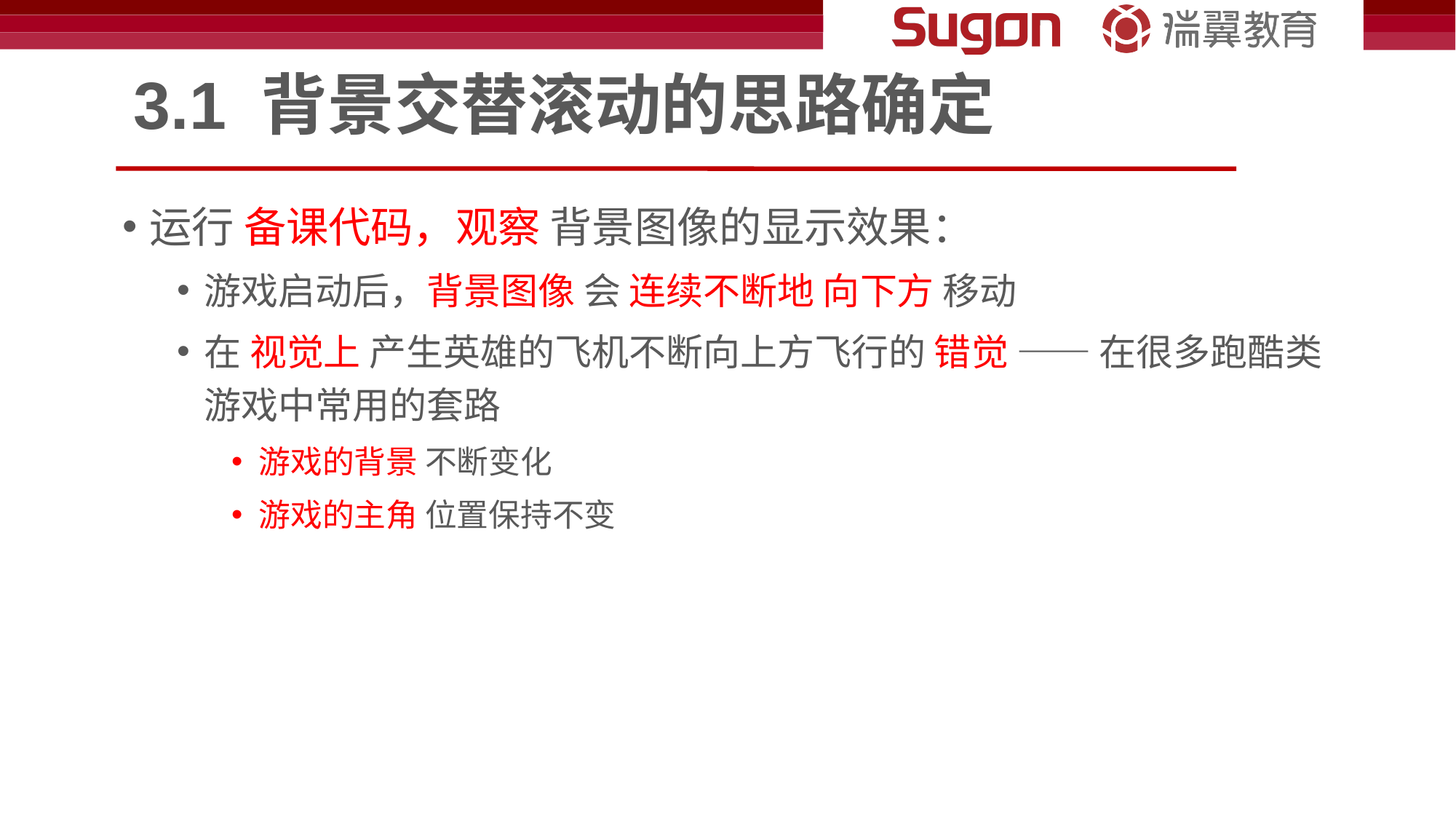

# 3.1 背景交替滚动的思路确定
运行 备课代码，观察 背景图像的显示效果：
游戏启动后，背景图像 会 连续不断地 向下方 移动
在 视觉上 产生英雄的飞机不断向上方飞行的 错觉 —— 在很多跑酷类游戏中常用的套路
游戏的背景 不断变化
游戏的主角 位置保持不变